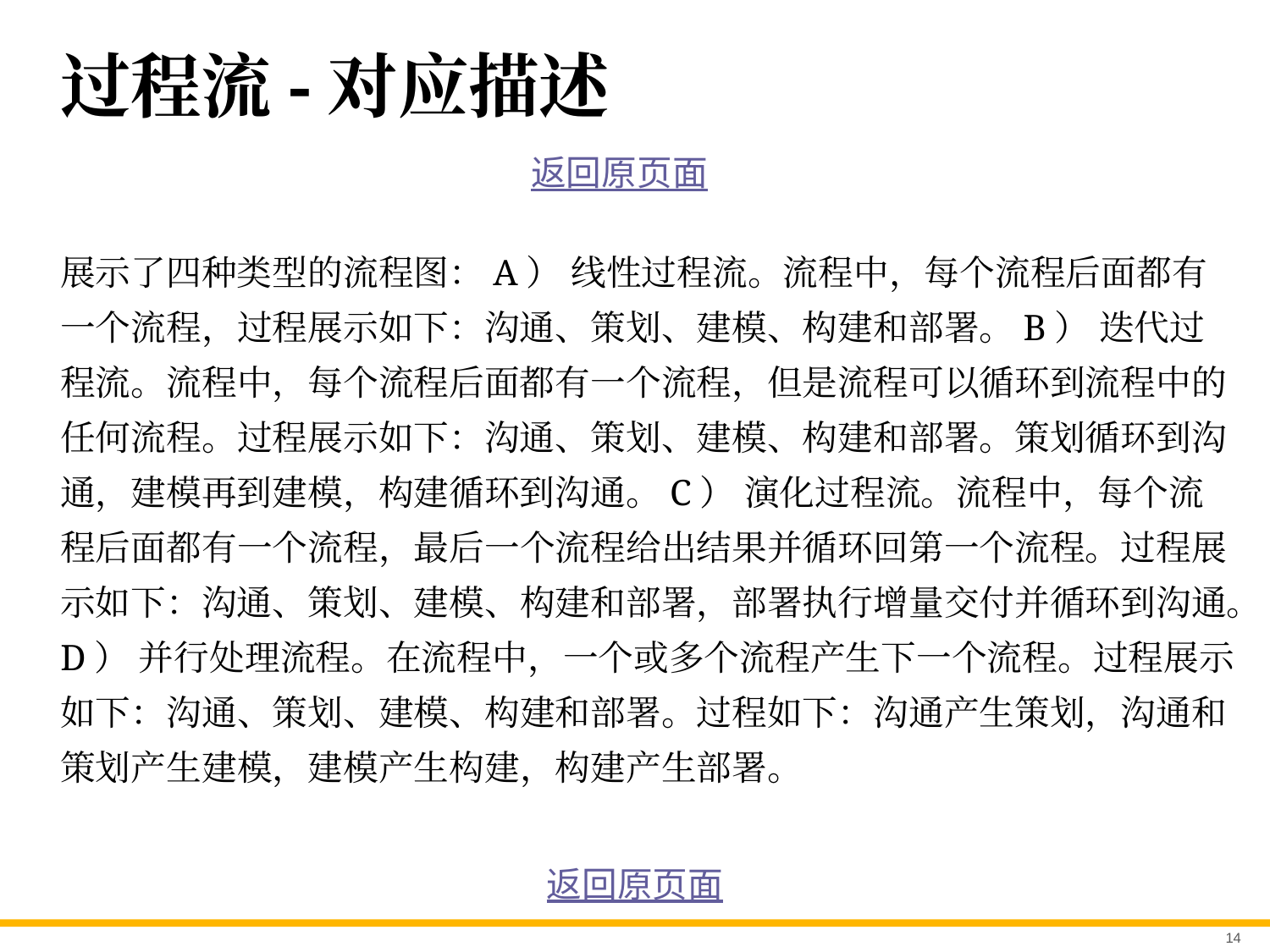

# 过程流-对应描述
返回原页面
展示了四种类型的流程图：A） 线性过程流。流程中，每个流程后面都有一个流程，过程展示如下：沟通、策划、建模、构建和部署。B） 迭代过程流。流程中，每个流程后面都有一个流程，但是流程可以循环到流程中的任何流程。过程展示如下：沟通、策划、建模、构建和部署。策划循环到沟通，建模再到建模，构建循环到沟通。C） 演化过程流。流程中，每个流程后面都有一个流程，最后一个流程给出结果并循环回第一个流程。过程展示如下：沟通、策划、建模、构建和部署，部署执行增量交付并循环到沟通。D） 并行处理流程。在流程中，一个或多个流程产生下一个流程。过程展示如下：沟通、策划、建模、构建和部署。过程如下：沟通产生策划，沟通和策划产生建模，建模产生构建，构建产生部署。
返回原页面
14